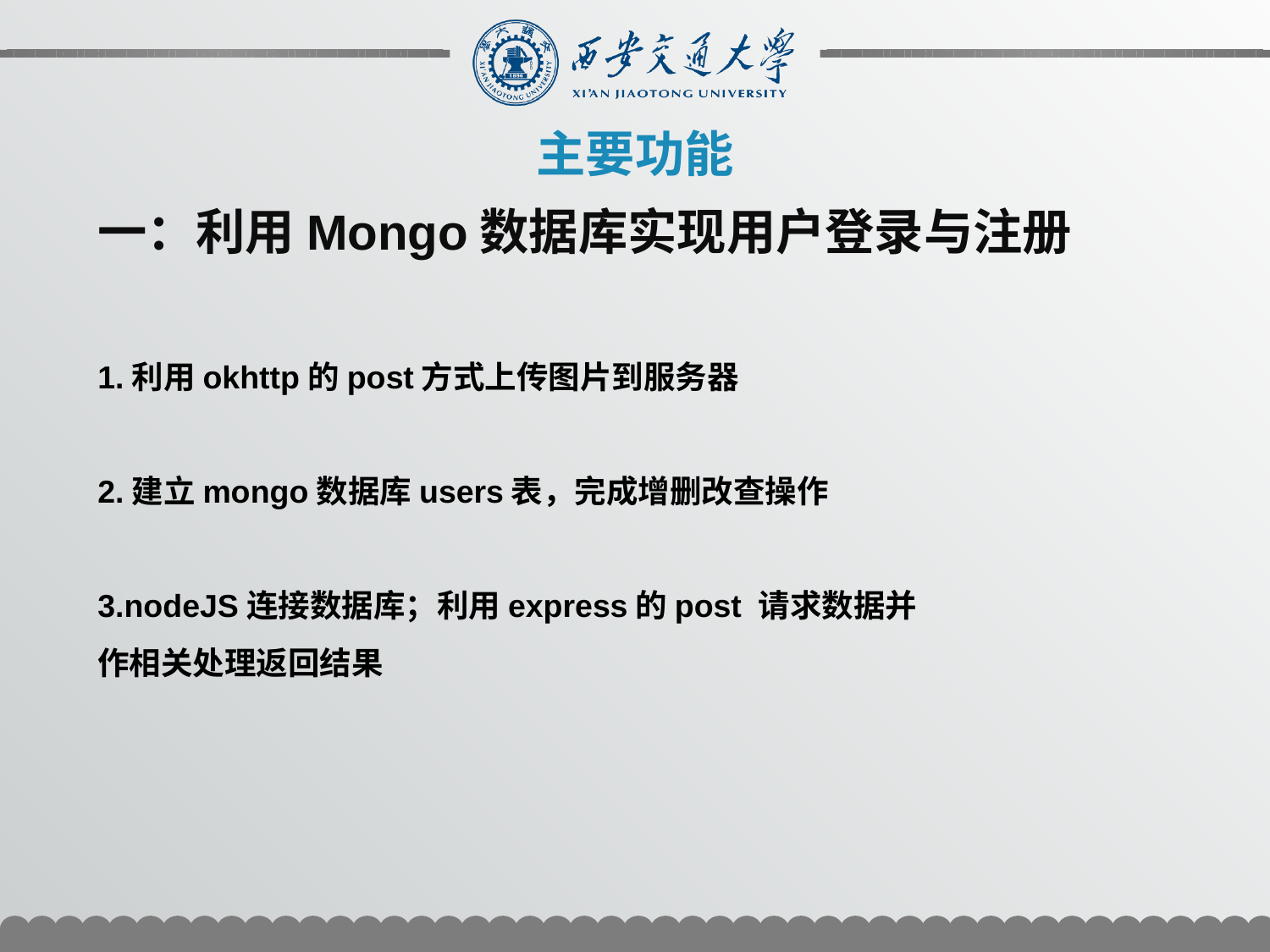

主要功能

一：利用Mongo数据库实现用户登录与注册
1.利用okhttp的post方式上传图片到服务器

2.建立mongo数据库users表，完成增删改查操作

3.nodeJS连接数据库；利用express的post 请求数据并作相关处理返回结果